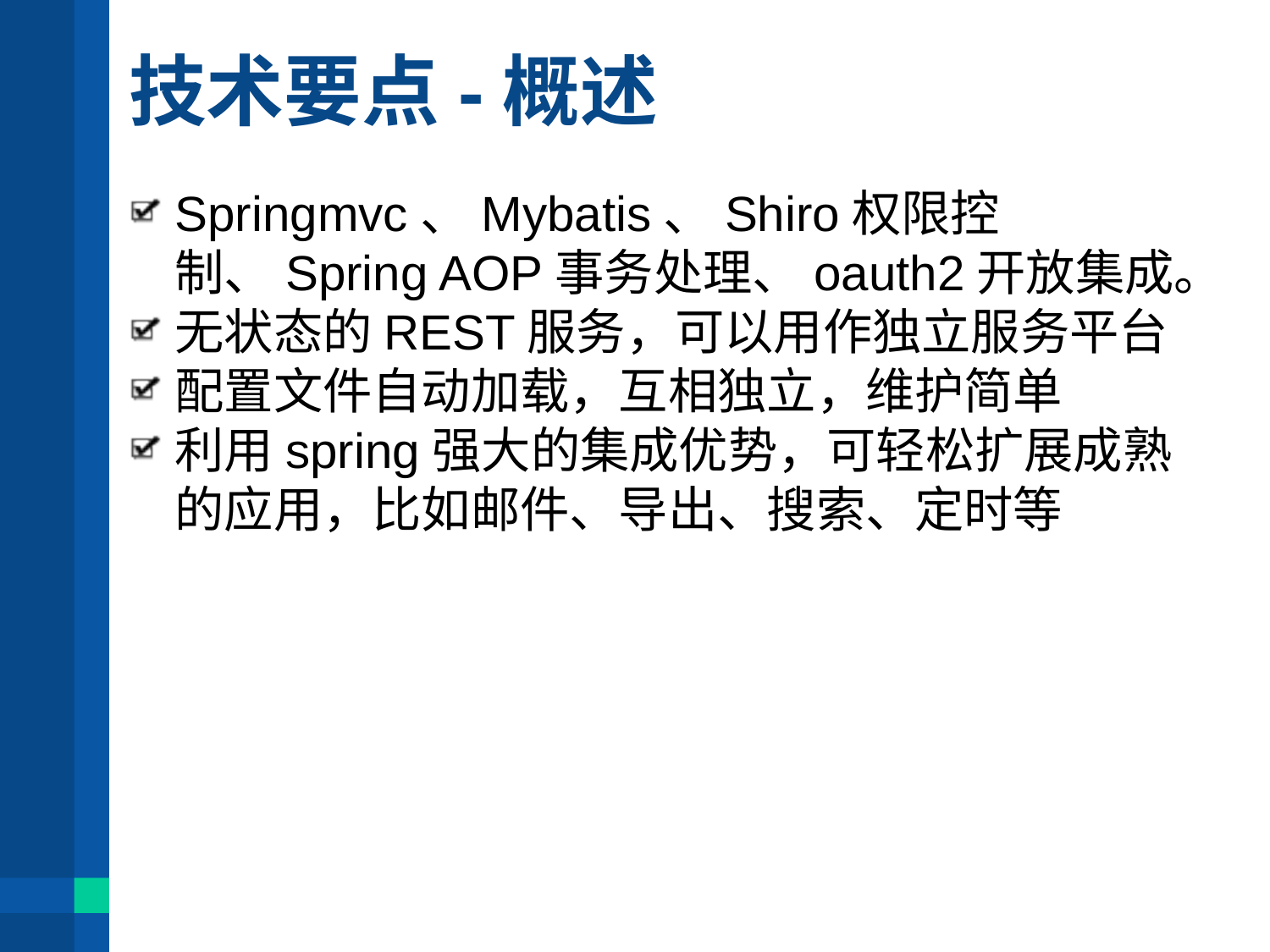

# 技术要点-概述
Springmvc、Mybatis、Shiro权限控制、Spring AOP事务处理、oauth2开放集成。
无状态的REST服务，可以用作独立服务平台
配置文件自动加载，互相独立，维护简单
利用spring强大的集成优势，可轻松扩展成熟的应用，比如邮件、导出、搜索、定时等